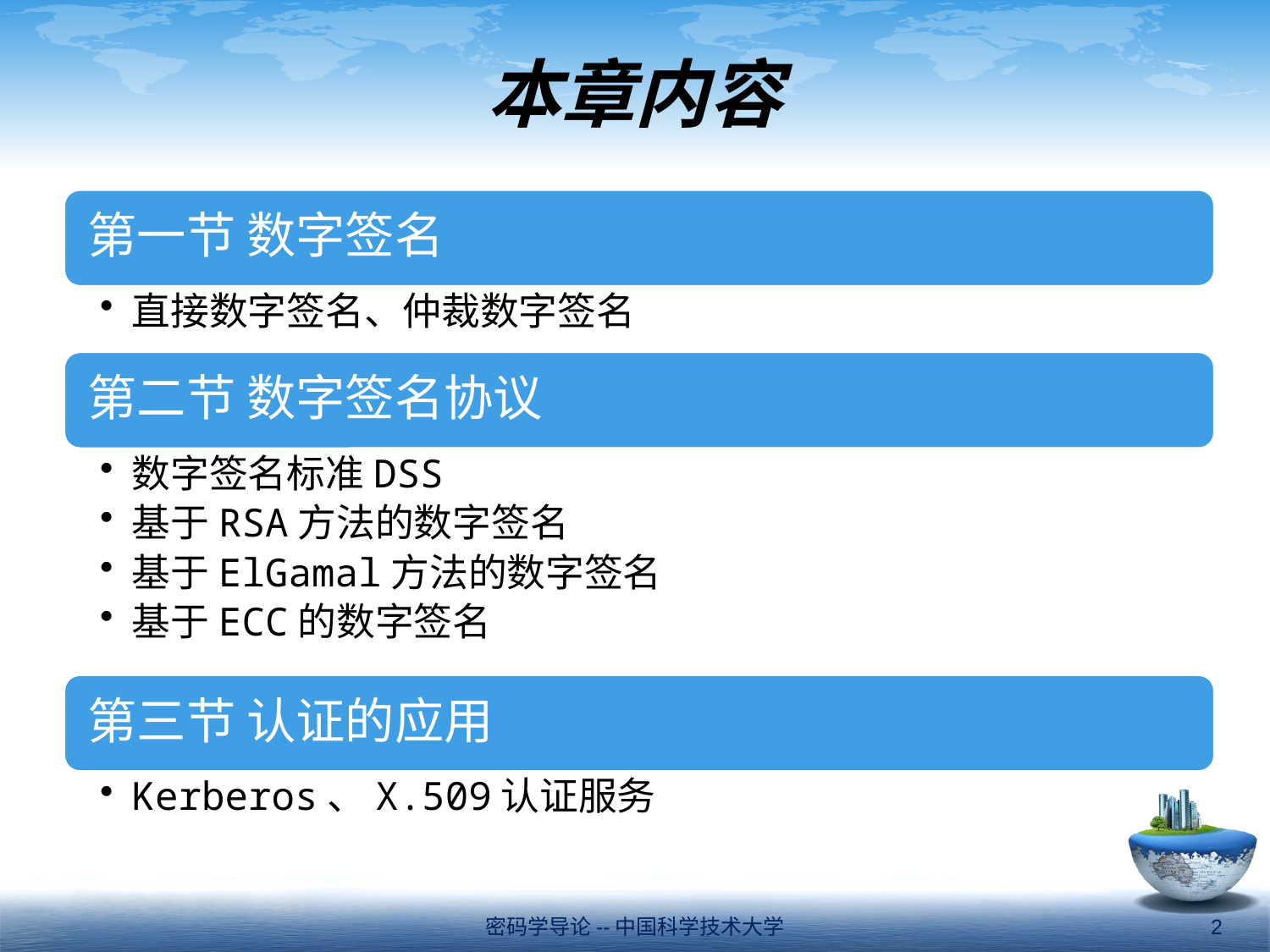

# 本章内容
第一节 数字签名
直接数字签名、仲裁数字签名
第二节 数字签名协议
数字签名标准DSS
基于RSA方法的数字签名
基于ElGamal方法的数字签名
基于ECC的数字签名
第三节 认证的应用
Kerberos、X.509认证服务
密码学导论--中国科学技术大学
2